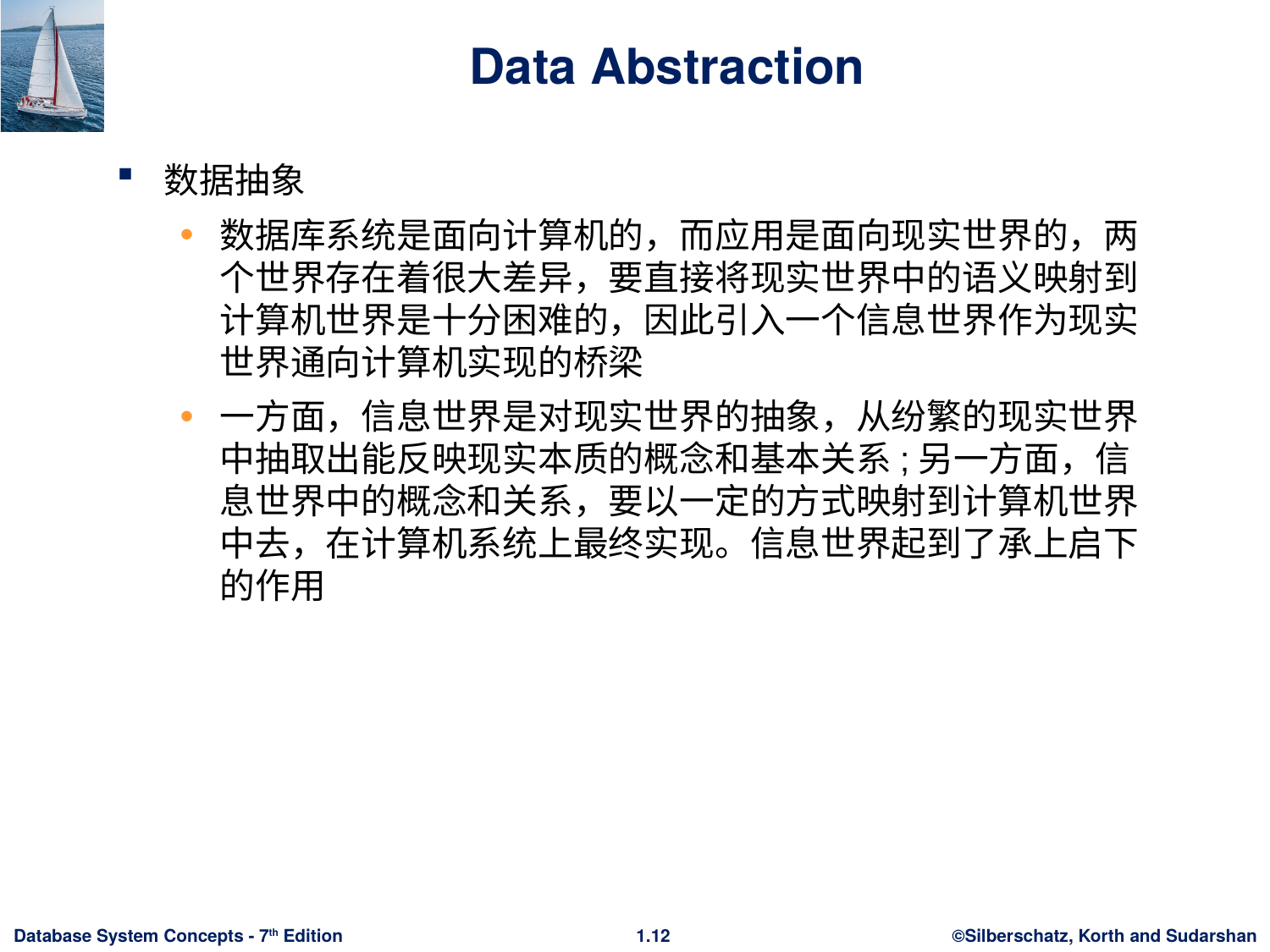

12
# Data Abstraction
数据抽象
数据库系统是面向计算机的，而应用是面向现实世界的，两个世界存在着很大差异，要直接将现实世界中的语义映射到计算机世界是十分困难的，因此引入一个信息世界作为现实世界通向计算机实现的桥梁
一方面，信息世界是对现实世界的抽象，从纷繁的现实世界中抽取出能反映现实本质的概念和基本关系;另一方面，信息世界中的概念和关系，要以一定的方式映射到计算机世界中去，在计算机系统上最终实现。信息世界起到了承上启下的作用